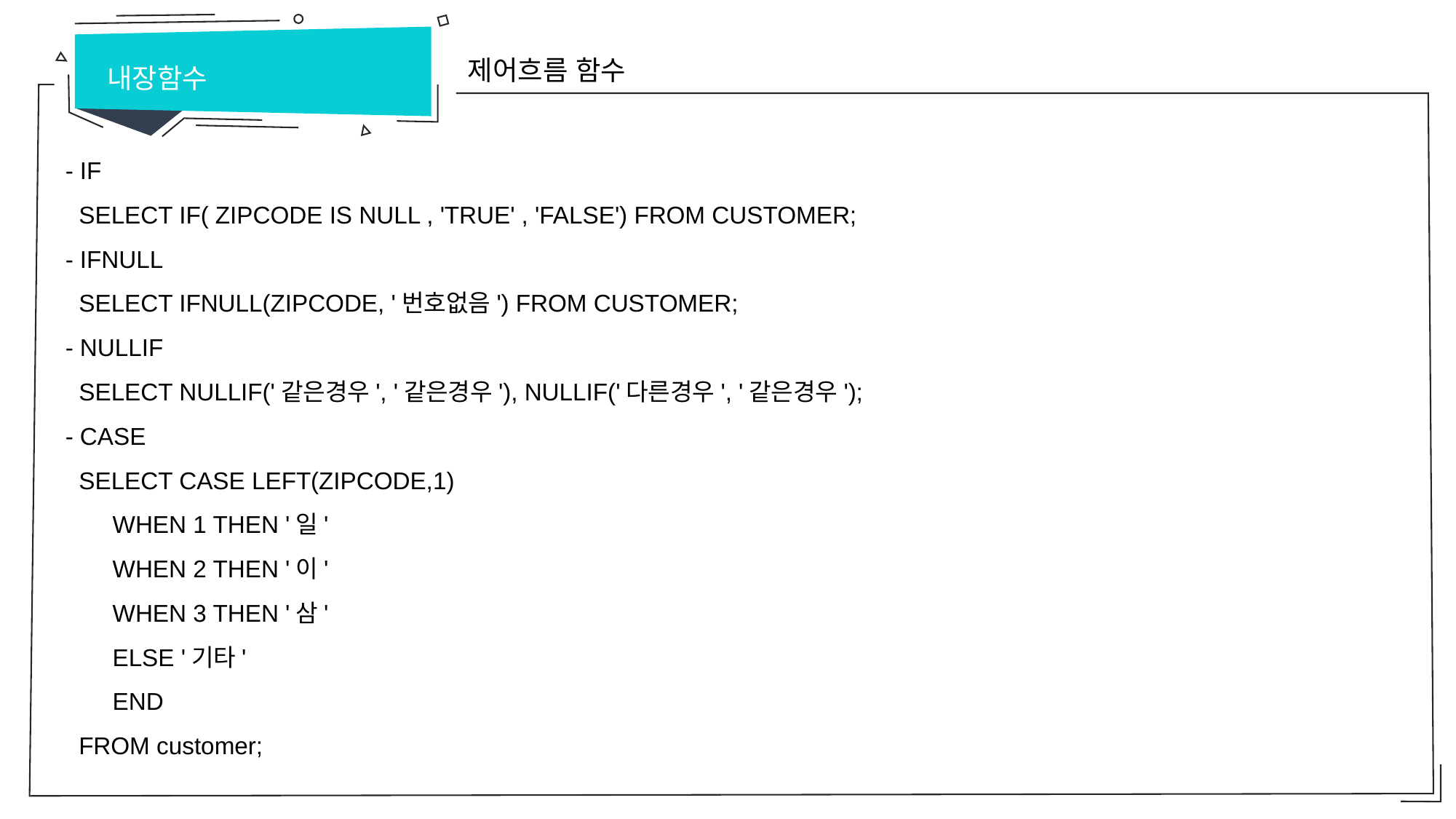

내장함수
제어흐름 함수
- IF
  SELECT IF( ZIPCODE IS NULL , 'TRUE' , 'FALSE') FROM CUSTOMER;
- IFNULL
  SELECT IFNULL(ZIPCODE, '번호없음') FROM CUSTOMER;
- NULLIF
  SELECT NULLIF('같은경우', '같은경우'), NULLIF('다른경우', '같은경우');
- CASE
  SELECT CASE LEFT(ZIPCODE,1)
       WHEN 1 THEN '일'
       WHEN 2 THEN '이'
       WHEN 3 THEN '삼'
       ELSE '기타'
       END
  FROM customer;